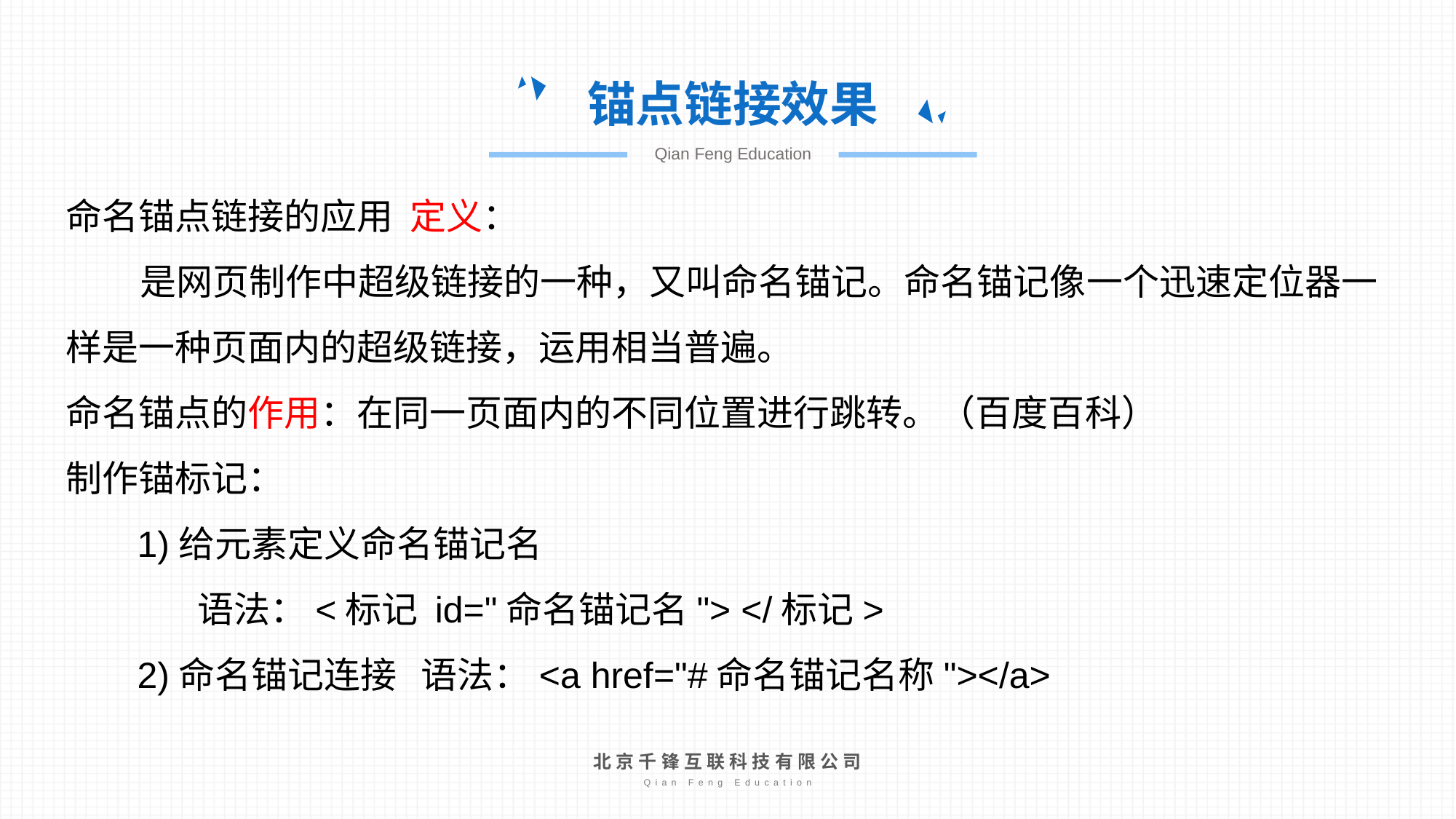

锚点链接效果

Qian Feng Education

命名锚点链接的应用  定义：
        是网页制作中超级链接的一种，又叫命名锚记。命名锚记像一个迅速定位器一样是一种页面内的超级链接，运用相当普遍。
命名锚点的作用：在同一页面内的不同位置进行跳转。（百度百科）
制作锚标记：
       1)给元素定义命名锚记名
               语法：<标记 id="命名锚记名"> </标记>
       2)命名锚记连接   语法：<a href="#命名锚记名称"></a>
北京千锋互联科技有限公司
Qian Feng Education